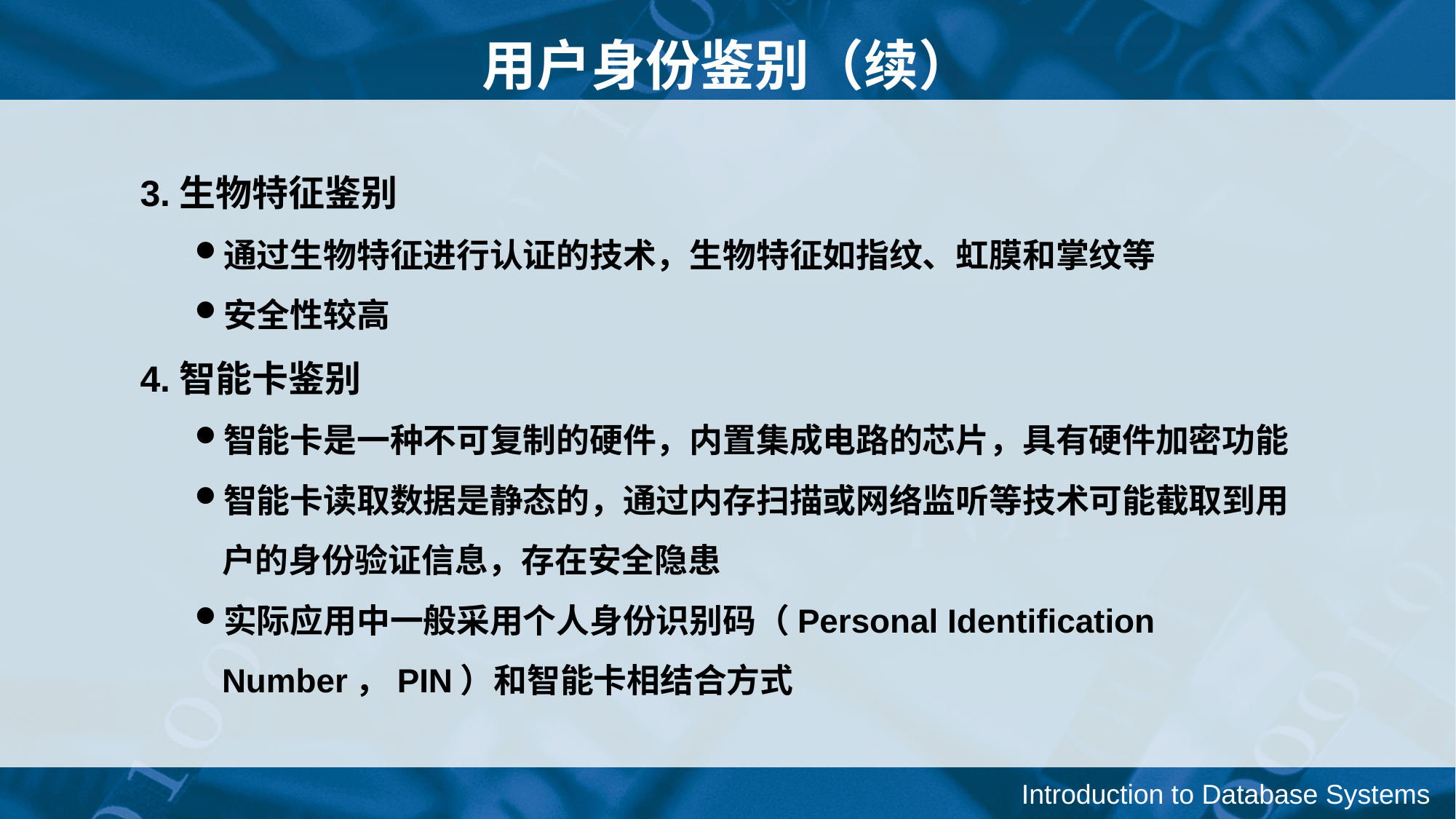

用户身份鉴别（续）
3.生物特征鉴别
通过生物特征进行认证的技术，生物特征如指纹、虹膜和掌纹等
安全性较高
4.智能卡鉴别
智能卡是一种不可复制的硬件，内置集成电路的芯片，具有硬件加密功能
智能卡读取数据是静态的，通过内存扫描或网络监听等技术可能截取到用户的身份验证信息，存在安全隐患
实际应用中一般采用个人身份识别码（Personal Identification Number，PIN）和智能卡相结合方式